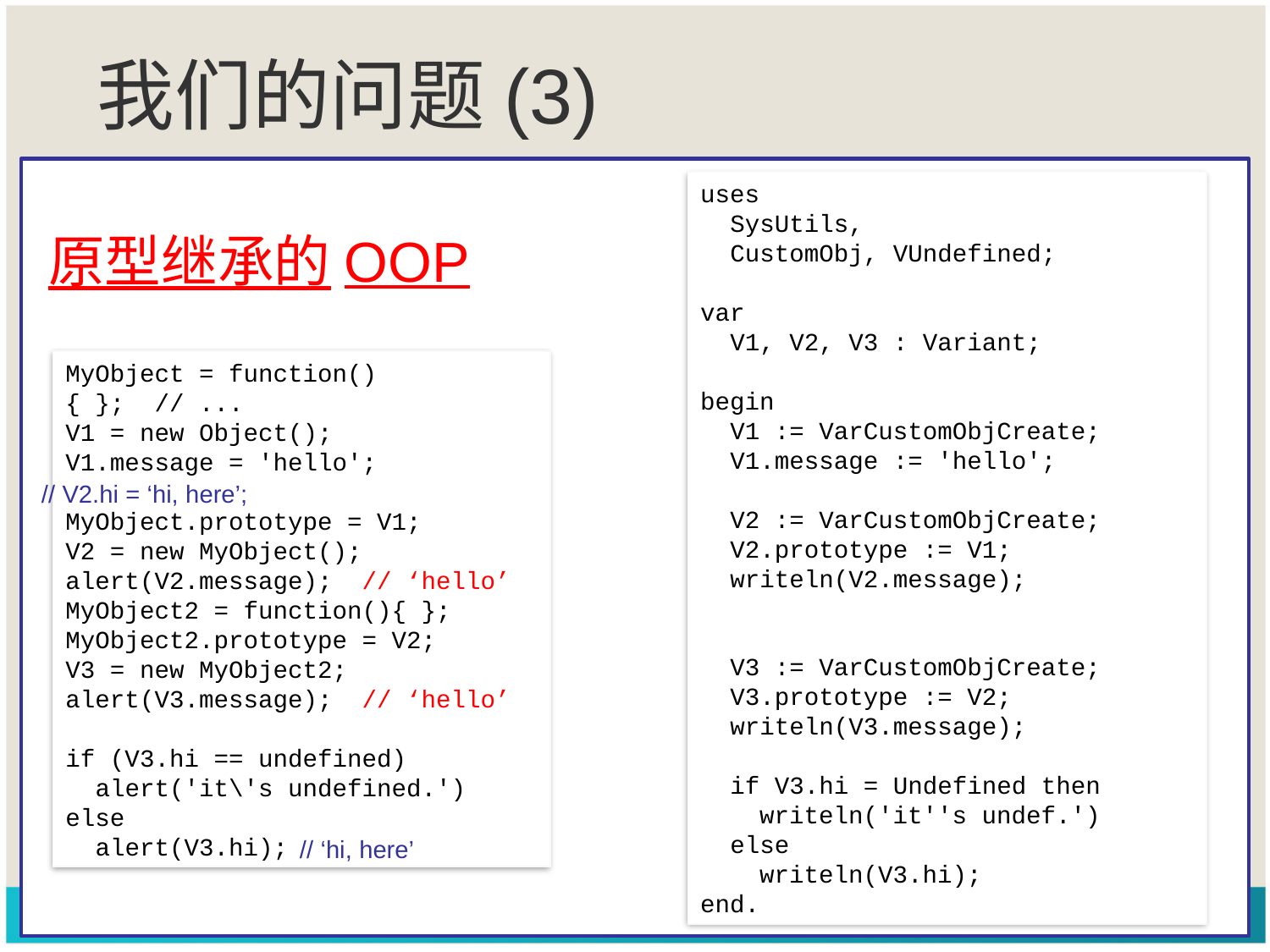

# 我们的问题(3)

uses
  SysUtils,
  CustomObj, VUndefined;

var
  V1, V2, V3 : Variant;

begin
  V1 := VarCustomObjCreate;
  V1.message := 'hello';

  V2 := VarCustomObjCreate;
  V2.prototype := V1;
  writeln(V2.message);

  V3 := VarCustomObjCreate;
  V3.prototype := V2;
  writeln(V3.message);

  if V3.hi = Undefined then
    writeln('it''s undef.')
  else
    writeln(V3.hi);
end.
原型继承的OOP
MyObject = function() { };  // ...
V1 = new Object();
V1.message = 'hello';

MyObject.prototype = V1;
V2 = new MyObject();
alert(V2.message);  // ‘hello’
MyObject2 = function(){ };
MyObject2.prototype = V2;
V3 = new MyObject2;
alert(V3.message);  // ‘hello’

if (V3.hi == undefined)
  alert('it\'s undefined.')
else
  alert(V3.hi);
// V2.hi = ‘hi, here’;

                                     // ‘hi, here’